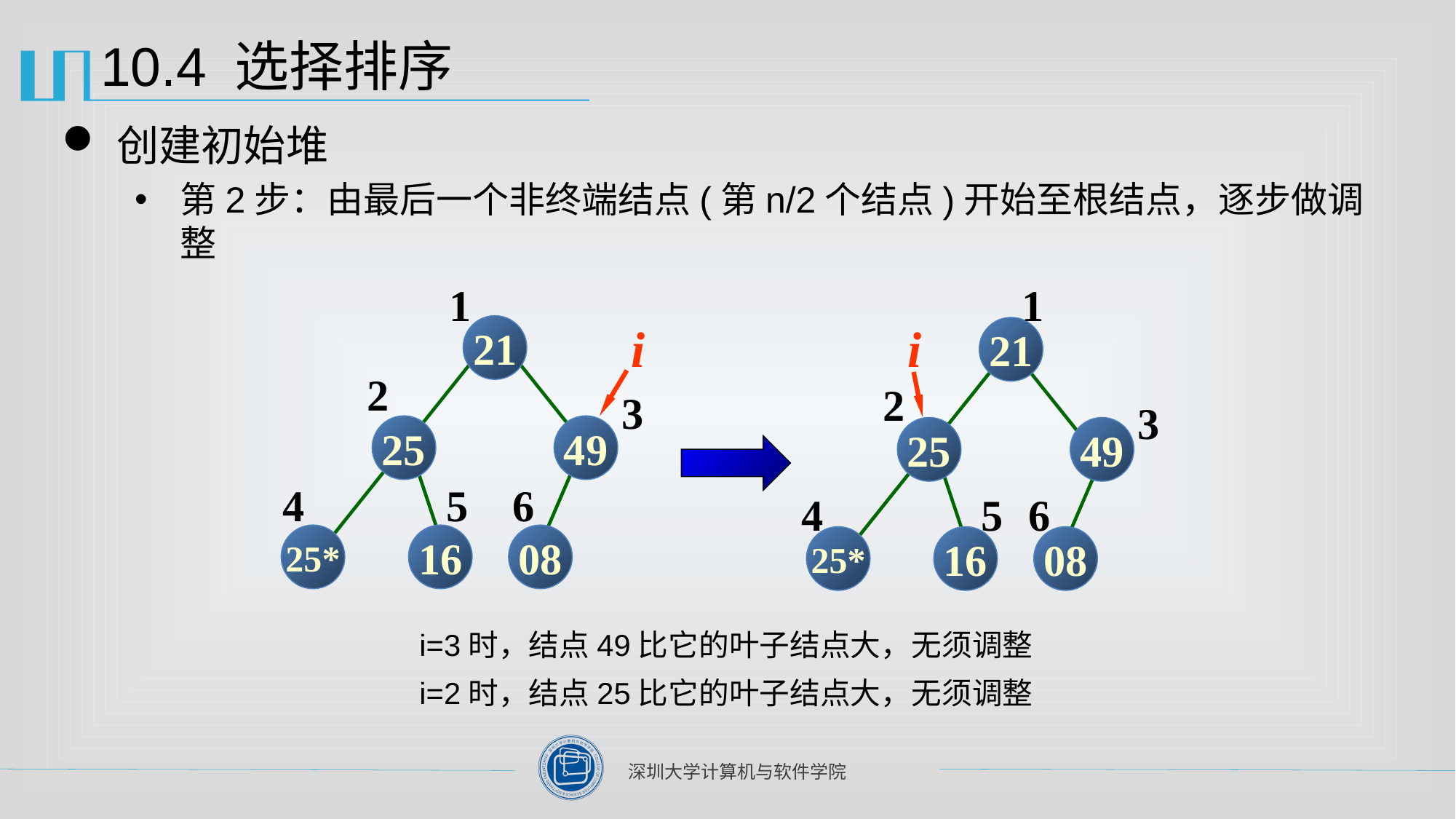

# 10.4 选择排序
创建初始堆
第2步：由最后一个非终端结点(第n/2个结点)开始至根结点，逐步做调整

1
i
21

2

3
25
49

4
5
6
25*
16
08
1
i
21

2

3
25
49

4
5
6
25*
16
08

i=3时，结点49比它的叶子结点大，无须调整
i=2时，结点25比它的叶子结点大，无须调整
63